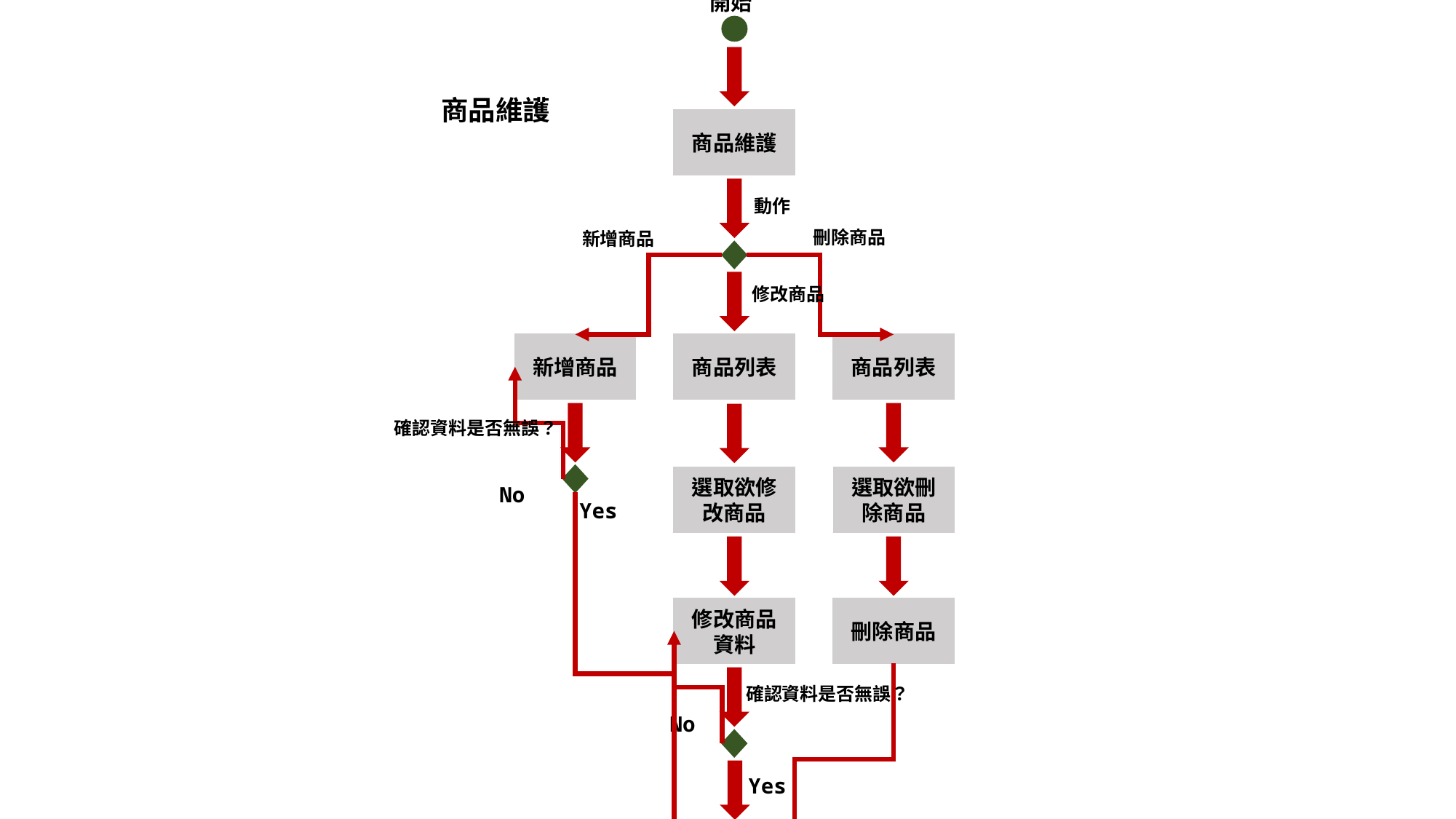

開始

商品維護

動作

刪除商品
新增商品

修改商品
新增商品
商品列表
商品列表

選取欲修改商品
選取欲刪除商品

修改商品資料
刪除商品

確認資料是否無誤？

No
Yes
確認資料是否無誤？
No
Yes
結束
商品維護